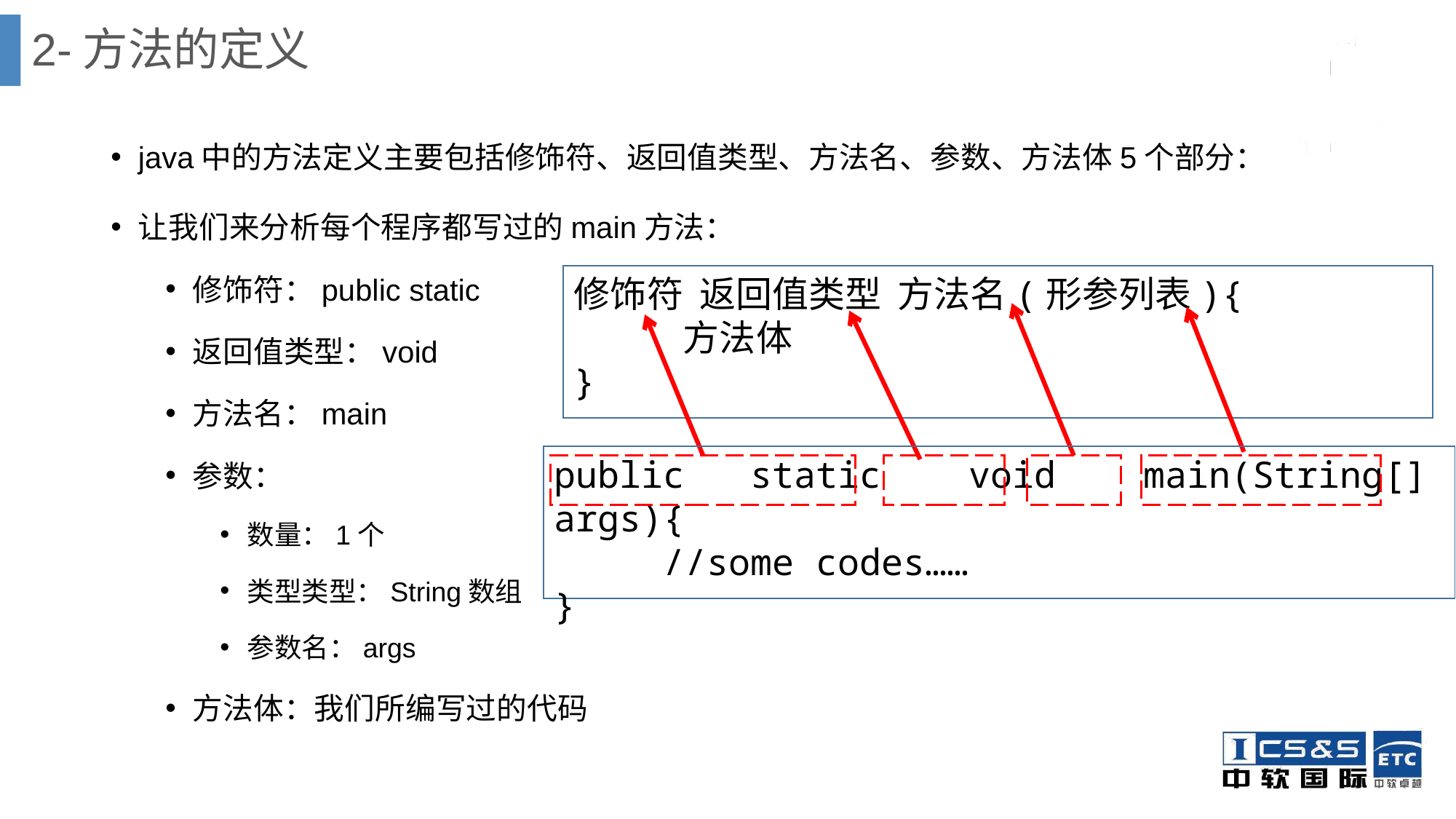

# 2-方法的定义
java中的方法定义主要包括修饰符、返回值类型、方法名、参数、方法体5个部分：
让我们来分析每个程序都写过的main方法：
修饰符：public static
返回值类型：void
方法名：main
参数：
数量：1个
类型类型：String数组
参数名：args
方法体：我们所编写过的代码
修饰符  返回值类型  方法名(形参列表){
	方法体
}
public   static    void    main(String[] args){
	//some codes……
}